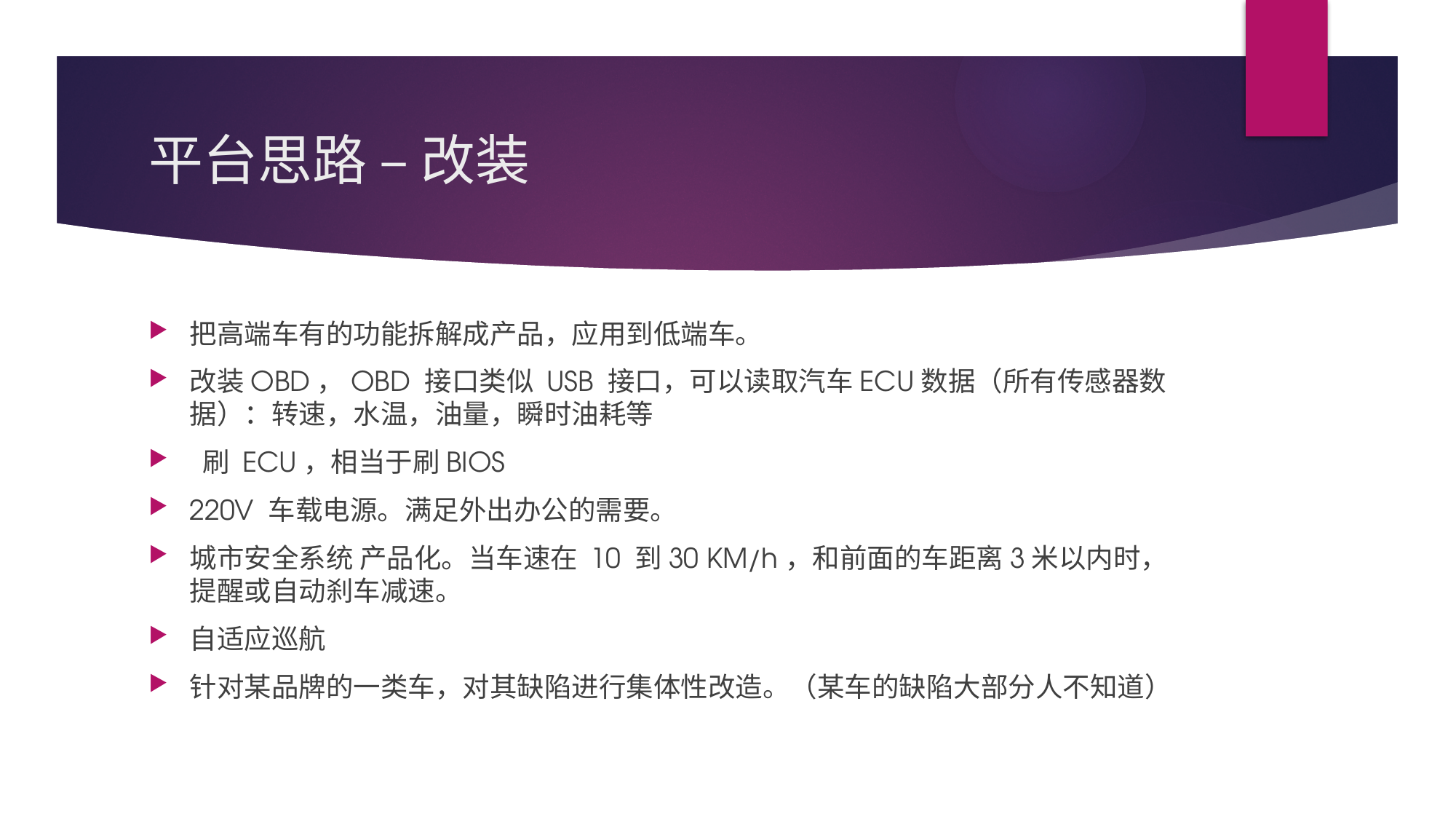

# 平台思路 – 改装
把高端车有的功能拆解成产品，应用到低端车。
改装OBD，OBD 接口类似 USB 接口，可以读取汽车ECU数据（所有传感器数据）：转速，水温，油量，瞬时油耗等
 刷 ECU，相当于刷BIOS
220V 车载电源。满足外出办公的需要。
城市安全系统 产品化。当车速在 10 到30 KM/h，和前面的车距离3米以内时，提醒或自动刹车减速。
自适应巡航
针对某品牌的一类车，对其缺陷进行集体性改造。（某车的缺陷大部分人不知道）